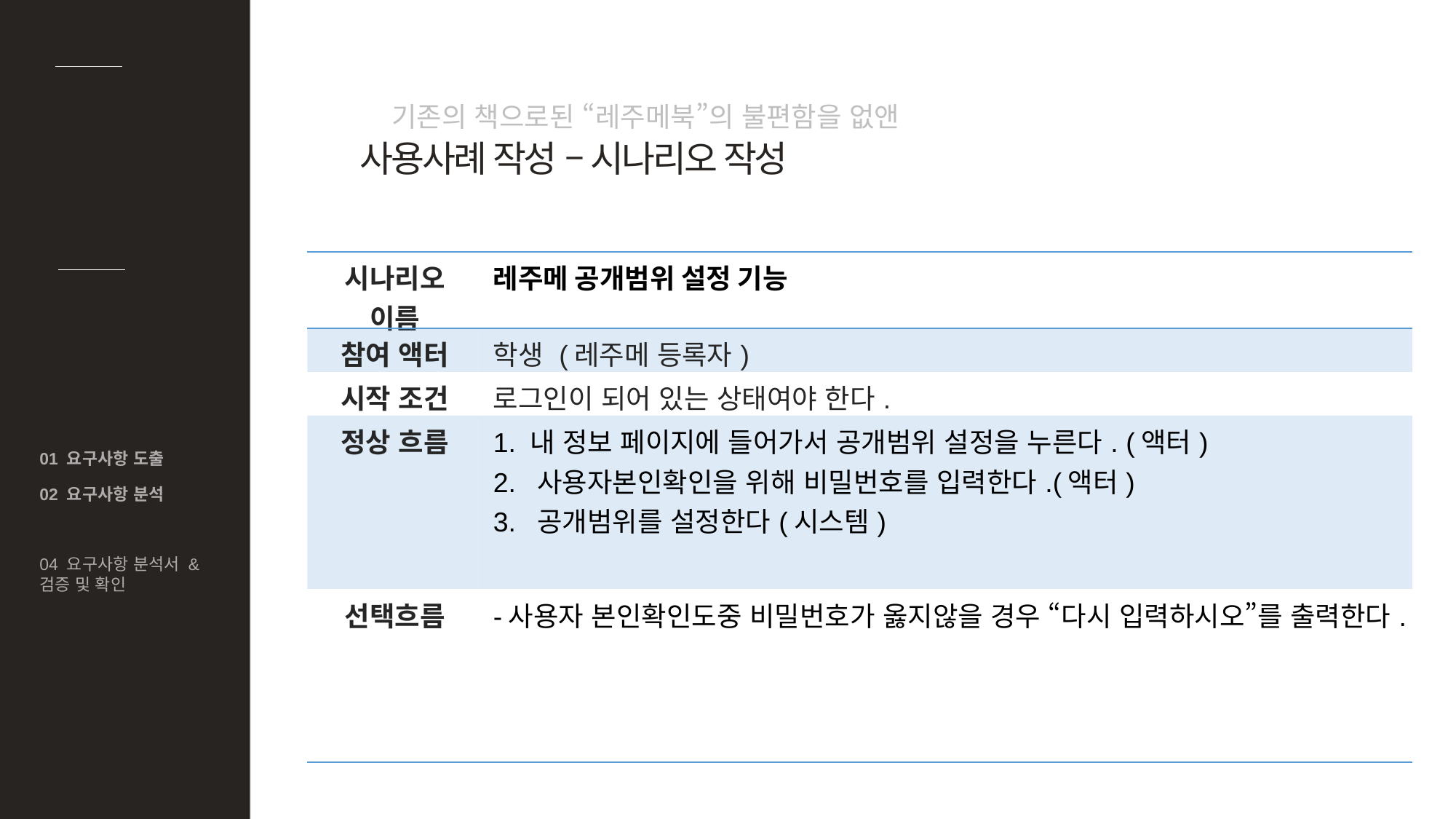

#
기존의 책으로된 “레주메북”의 불편함을 없앤
04
요구분석
사용사례 작성 – 시나리오 작성
| 시나리오 이름 | 레주메 공개범위 설정 기능 |
| --- | --- |
| 참여 액터 | 학생 (레주메 등록자) |
| 시작 조건 | 로그인이 되어 있는 상태여야 한다. |
| 정상 흐름 | 1. 내 정보 페이지에 들어가서 공개범위 설정을 누른다. (액터) 2. 사용자본인확인을 위해 비밀번호를 입력한다.(액터) 3. 공개범위를 설정한다(시스템) |
| 선택흐름 | -사용자 본인확인도중 비밀번호가 옳지않을 경우 “다시 입력하시오”를 출력한다. |
01 요구사항 도출
02 요구사항 분석
03 사용사례 작성
04 요구사항 분석서 & 검증 및 확인